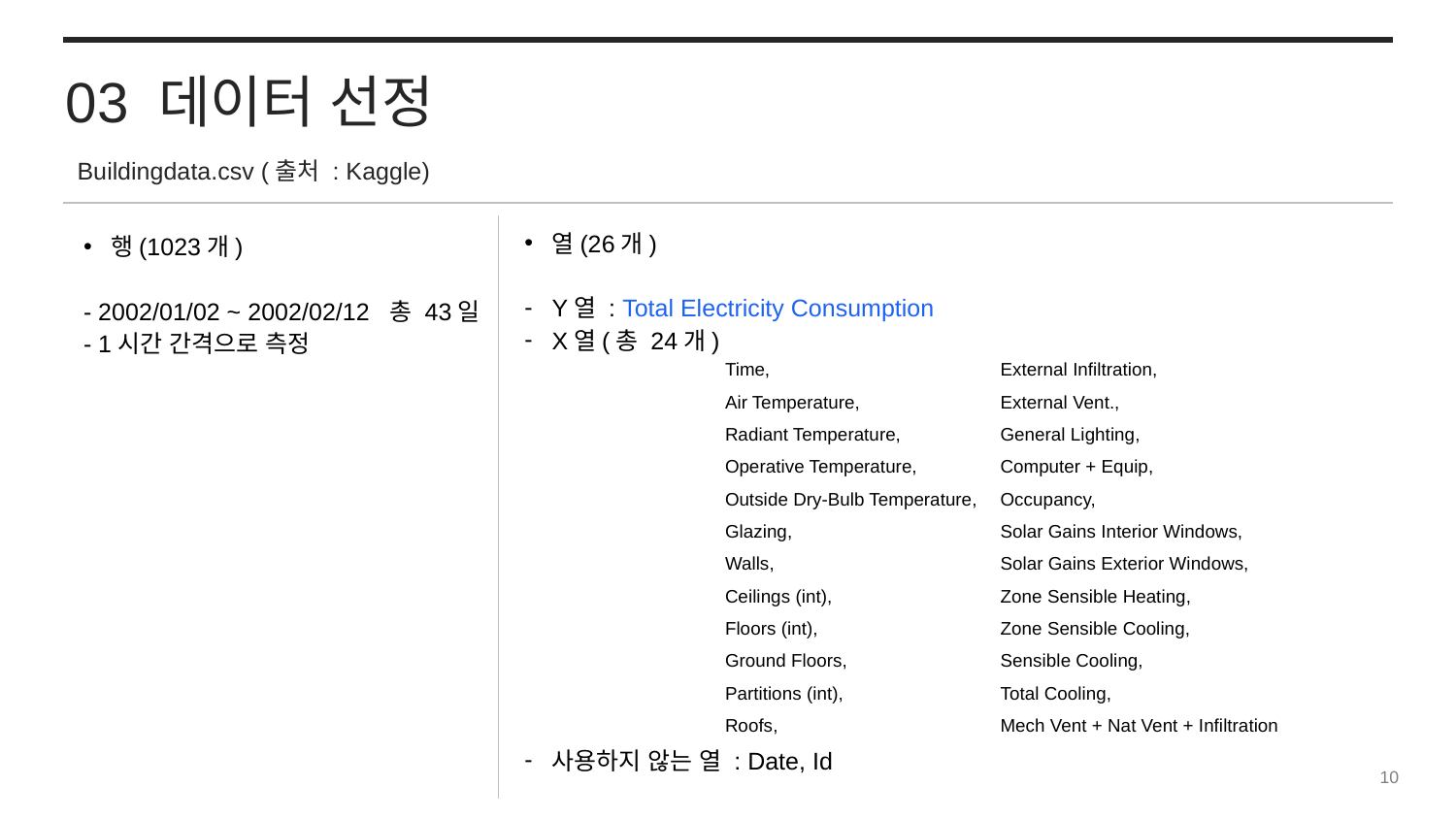

03 데이터 선정
Buildingdata.csv (출처 : Kaggle)
열(26개)

Y열 : Total Electricity Consumption
X열(총 24개)

사용하지 않는 열 : Date, Id
행(1023개)

- 2002/01/02 ~ 2002/02/12  총 43일
- 1시간 간격으로 측정
Time,
Air Temperature,
Radiant Temperature,
Operative Temperature,
Outside Dry-Bulb Temperature,
Glazing,
Walls,
Ceilings (int),
Floors (int),
Ground Floors,
Partitions (int),
Roofs,
External Infiltration,
External Vent.,
General Lighting,
Computer + Equip,
Occupancy,
Solar Gains Interior Windows,
Solar Gains Exterior Windows,
Zone Sensible Heating,
Zone Sensible Cooling,
Sensible Cooling,
Total Cooling,
Mech Vent + Nat Vent + Infiltration
|  |
| --- |